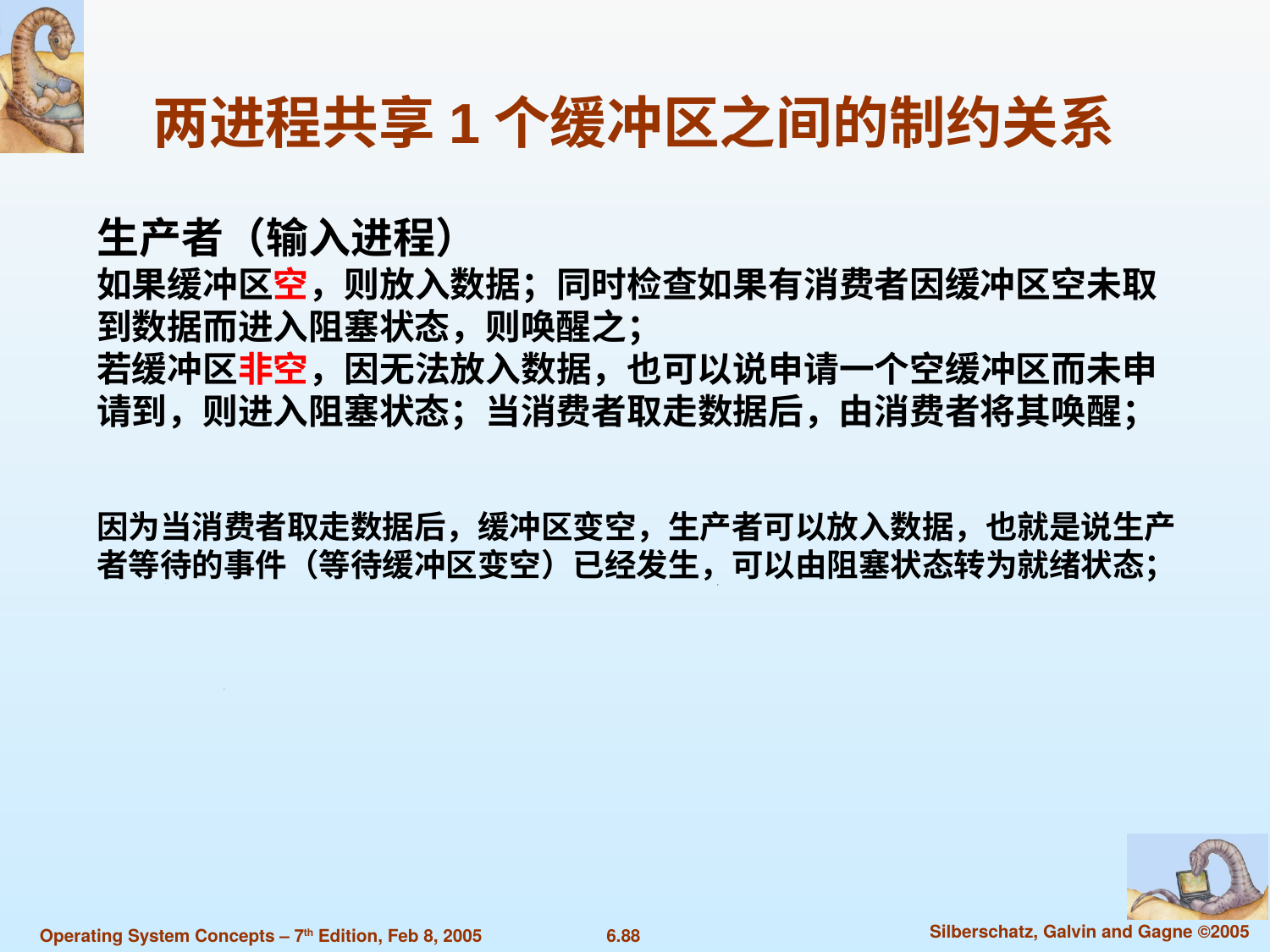

两进程共享1个缓冲区之间的制约关系
生产者（输入进程）
如果缓冲区空，则放入数据；同时检查如果有消费者因缓冲区空未取到数据而进入阻塞状态，则唤醒之；
若缓冲区非空，因无法放入数据，也可以说申请一个空缓冲区而未申请到，则进入阻塞状态；当消费者取走数据后，由消费者将其唤醒；

因为当消费者取走数据后，缓冲区变空，生产者可以放入数据，也就是说生产者等待的事件（等待缓冲区变空）已经发生，可以由阻塞状态转为就绪状态；